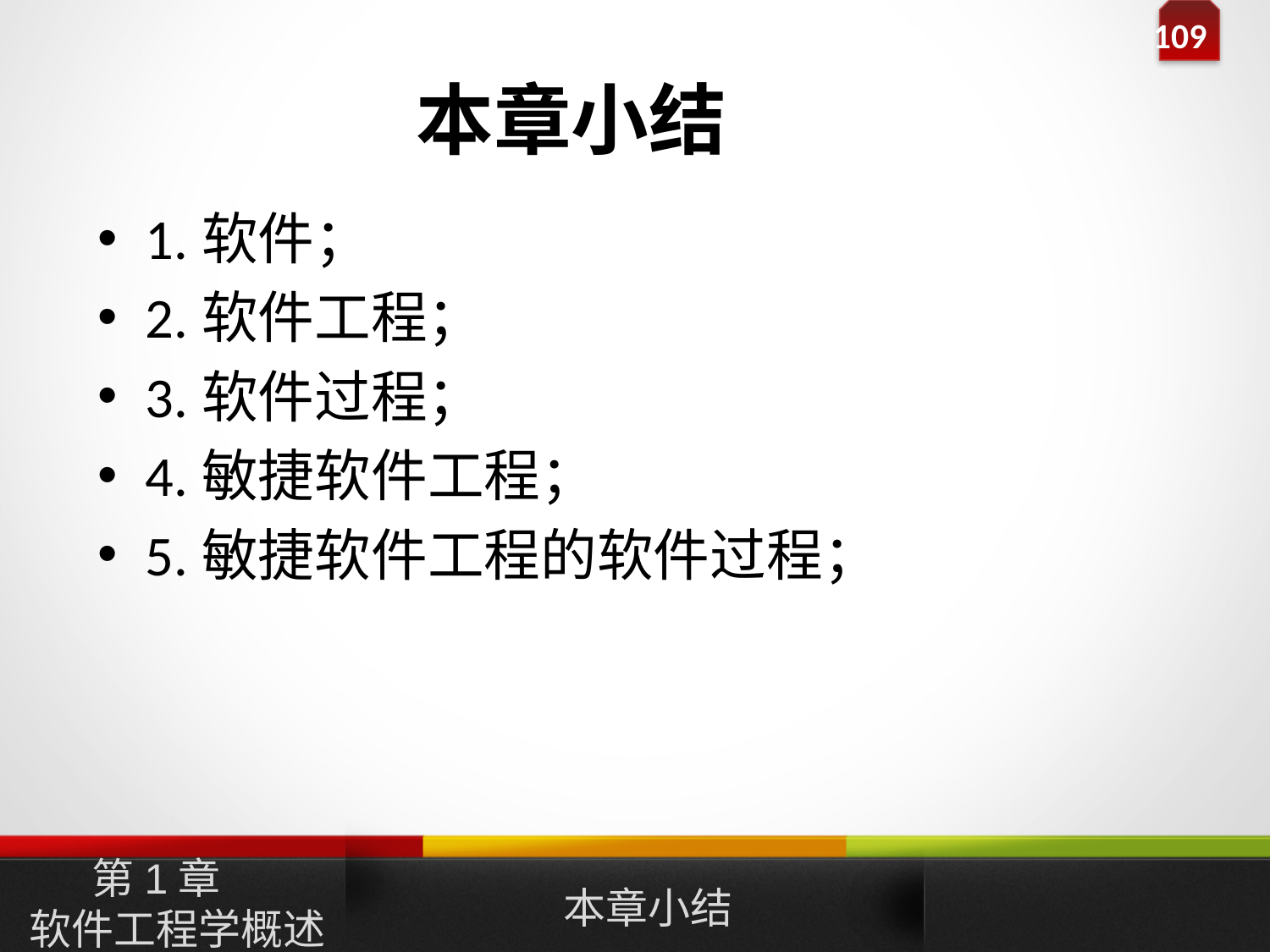

本章小结
1.软件；
2.软件工程；
3.软件过程；
4.敏捷软件工程；
5.敏捷软件工程的软件过程；
本章小结